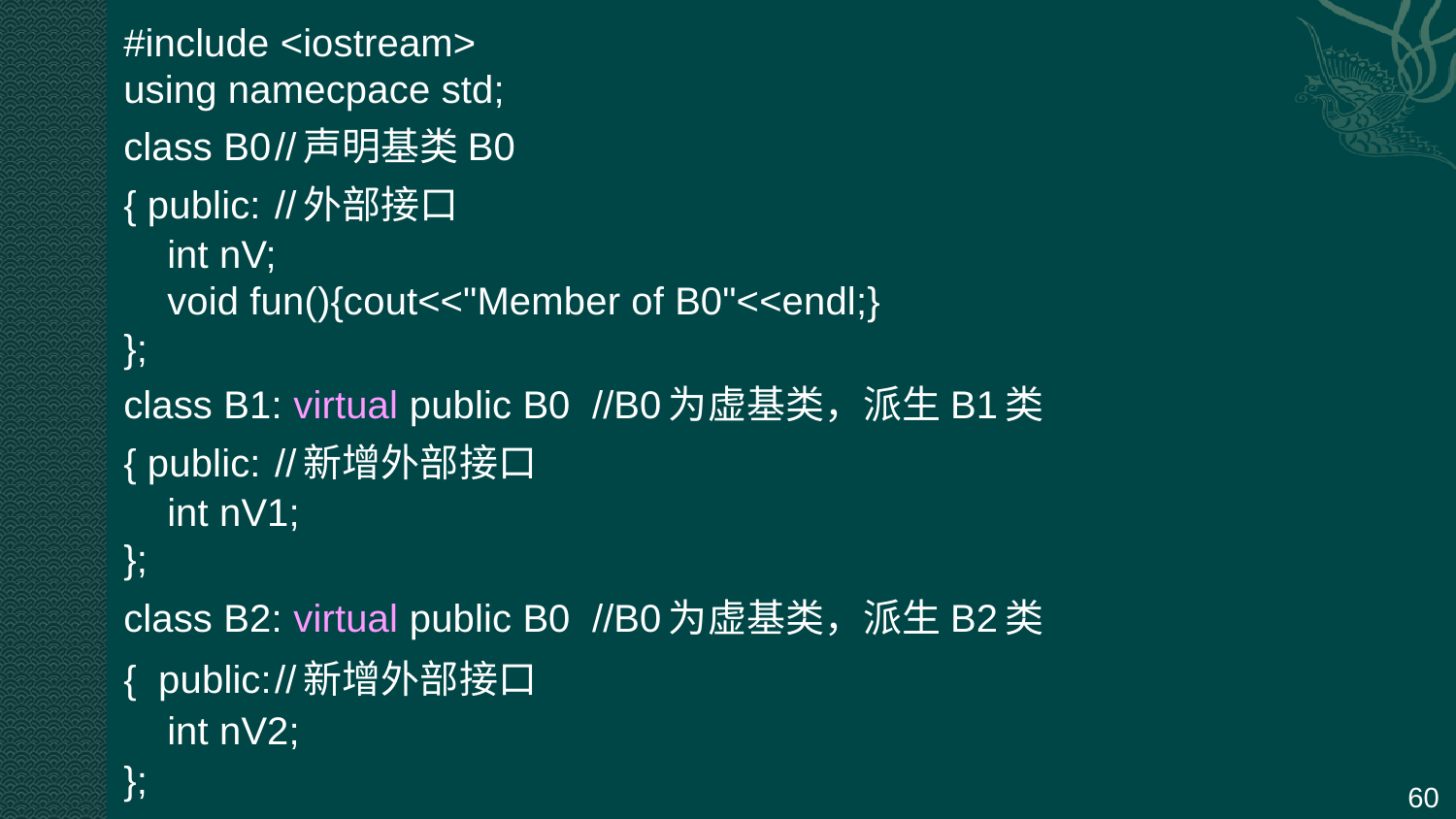

#include <iostream>
using namecpace std;
class B0	//声明基类B0
{ public:	//外部接口
	int nV;
	void fun(){cout<<"Member of B0"<<endl;}
};
class B1: virtual public B0  //B0为虚基类，派生B1类
{ public:	//新增外部接口
	int nV1;
};
class B2: virtual public B0  //B0为虚基类，派生B2类
{  public:	//新增外部接口
	int nV2;
};
60